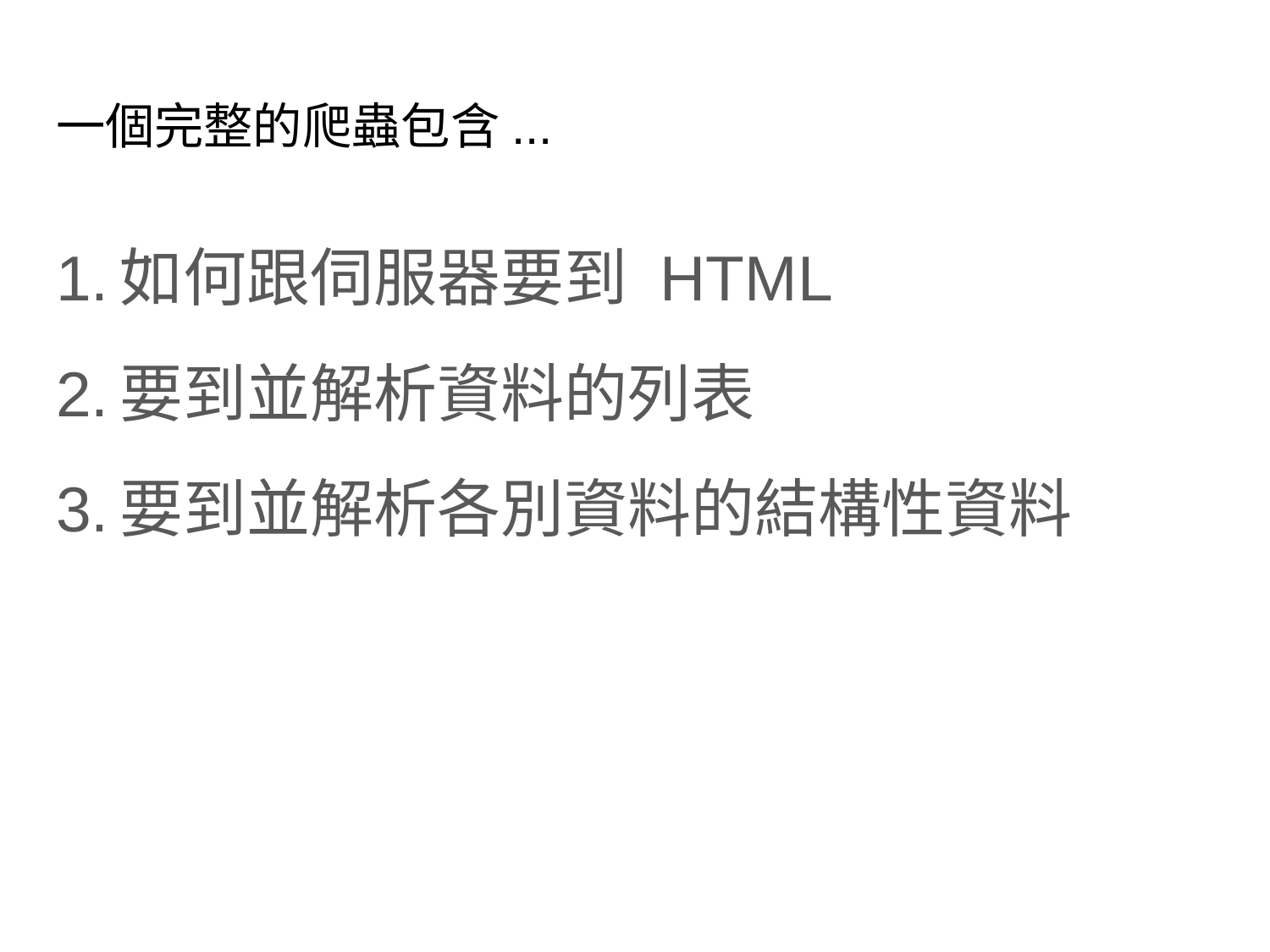

# 一個完整的爬蟲包含...
如何跟伺服器要到 HTML
要到並解析資料的列表
要到並解析各別資料的結構性資料